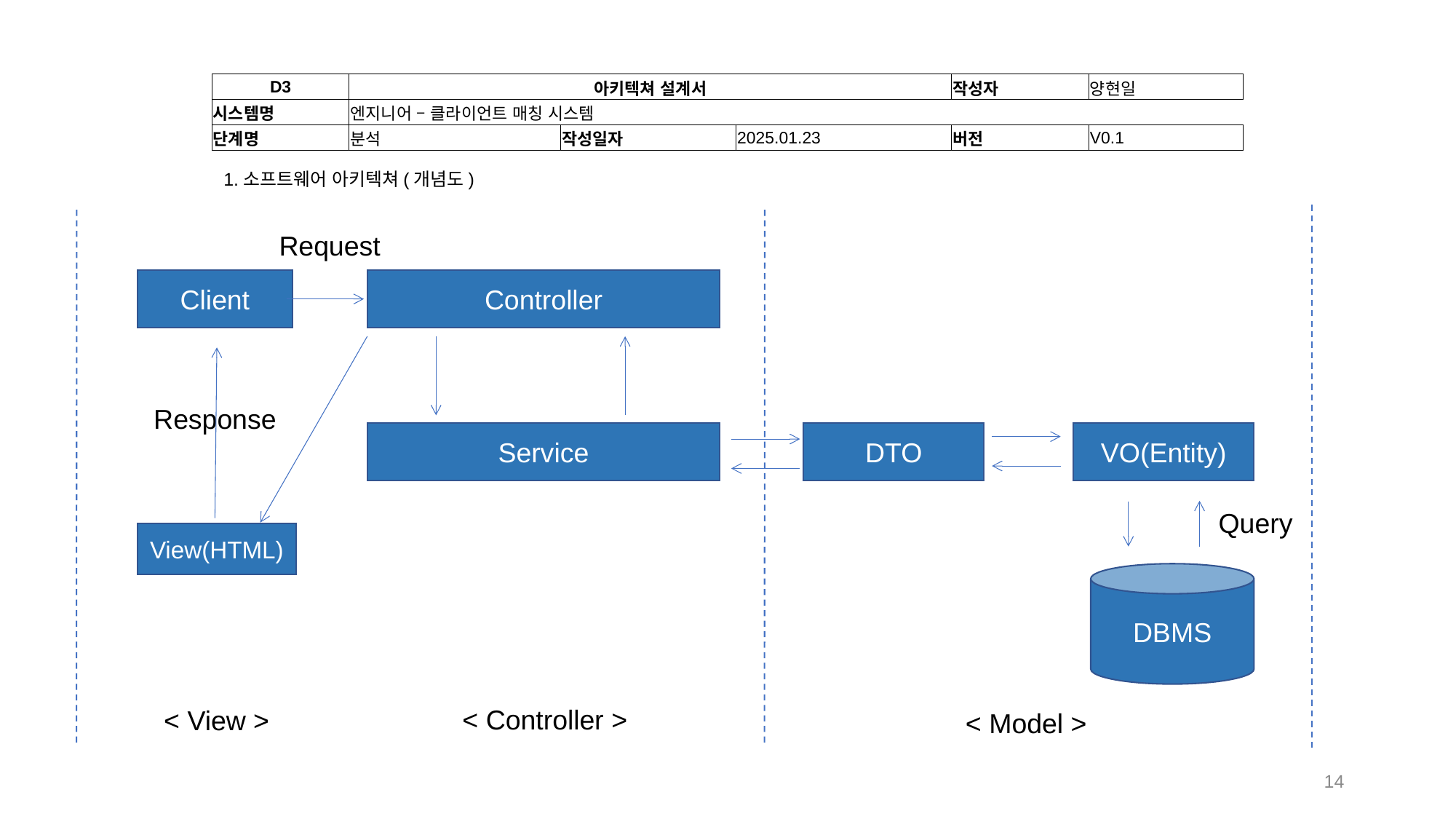

| D3 | 아키텍쳐 설계서 |  |  | 작성자 | 양현일 |
| --- | --- | --- | --- | --- | --- |
| 시스템명 | 엔지니어 – 클라이언트 매칭 시스템 |  |  |  |  |
| 단계명 | 분석 | 작성일자 | 2025.01.23 | 버전 | V0.1 |
1.소프트웨어 아키텍쳐(개념도)
Request
Client
Controller
Response
Service
DTO
VO(Entity)
Query
View(HTML)
DBMS
< Controller >
< View >
< Model >
14